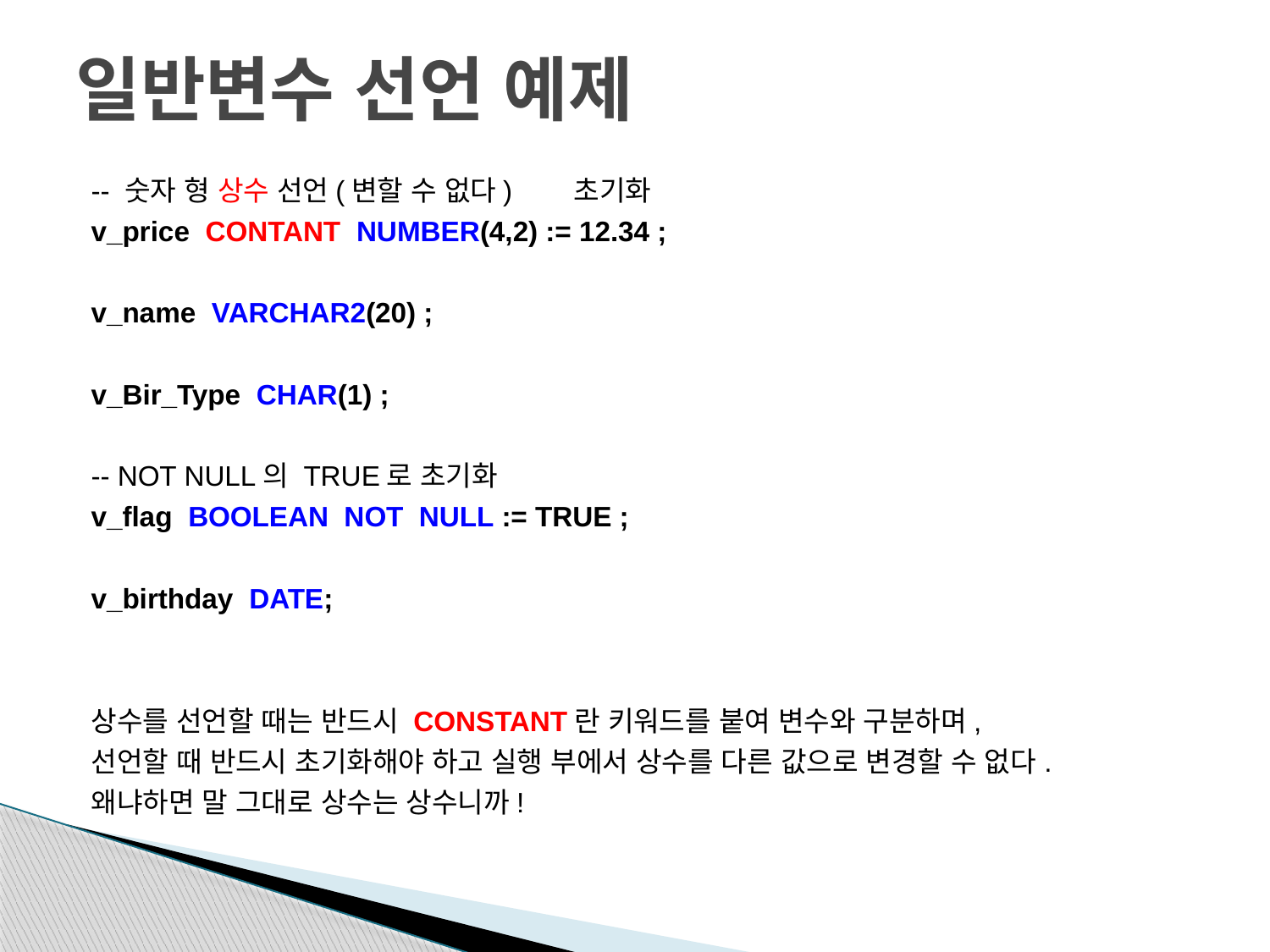

# 일반변수 선언 예제
-- 숫자 형 상수 선언(변할 수 없다)       초기화
v_price  CONTANT  NUMBER(4,2) := 12.34 ;

v_name  VARCHAR2(20) ;

v_Bir_Type  CHAR(1) ;

-- NOT NULL의 TRUE로 초기화
v_flag  BOOLEAN  NOT  NULL := TRUE ;

v_birthday  DATE;

상수를 선언할 때는 반드시 CONSTANT란 키워드를 붙여 변수와 구분하며,
선언할 때 반드시 초기화해야 하고 실행 부에서 상수를 다른 값으로 변경할 수 없다.
왜냐하면 말 그대로 상수는 상수니까!